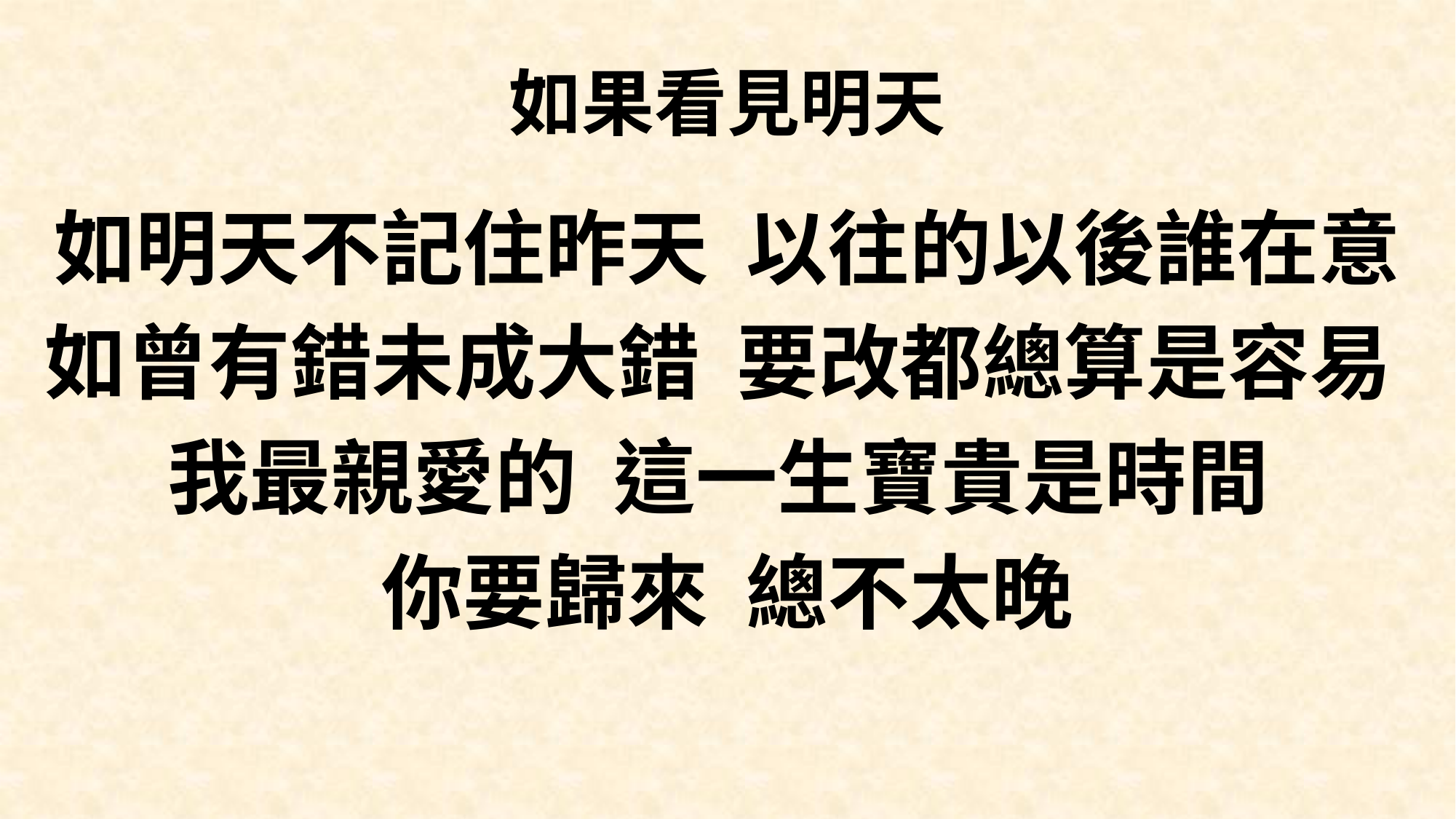

# 如果看見明天
如明天不記住昨天  以往的以後誰在意
如曾有錯未成大錯  要改都總算是容易
我最親愛的  這一生寶貴是時間
你要歸來  總不太晚